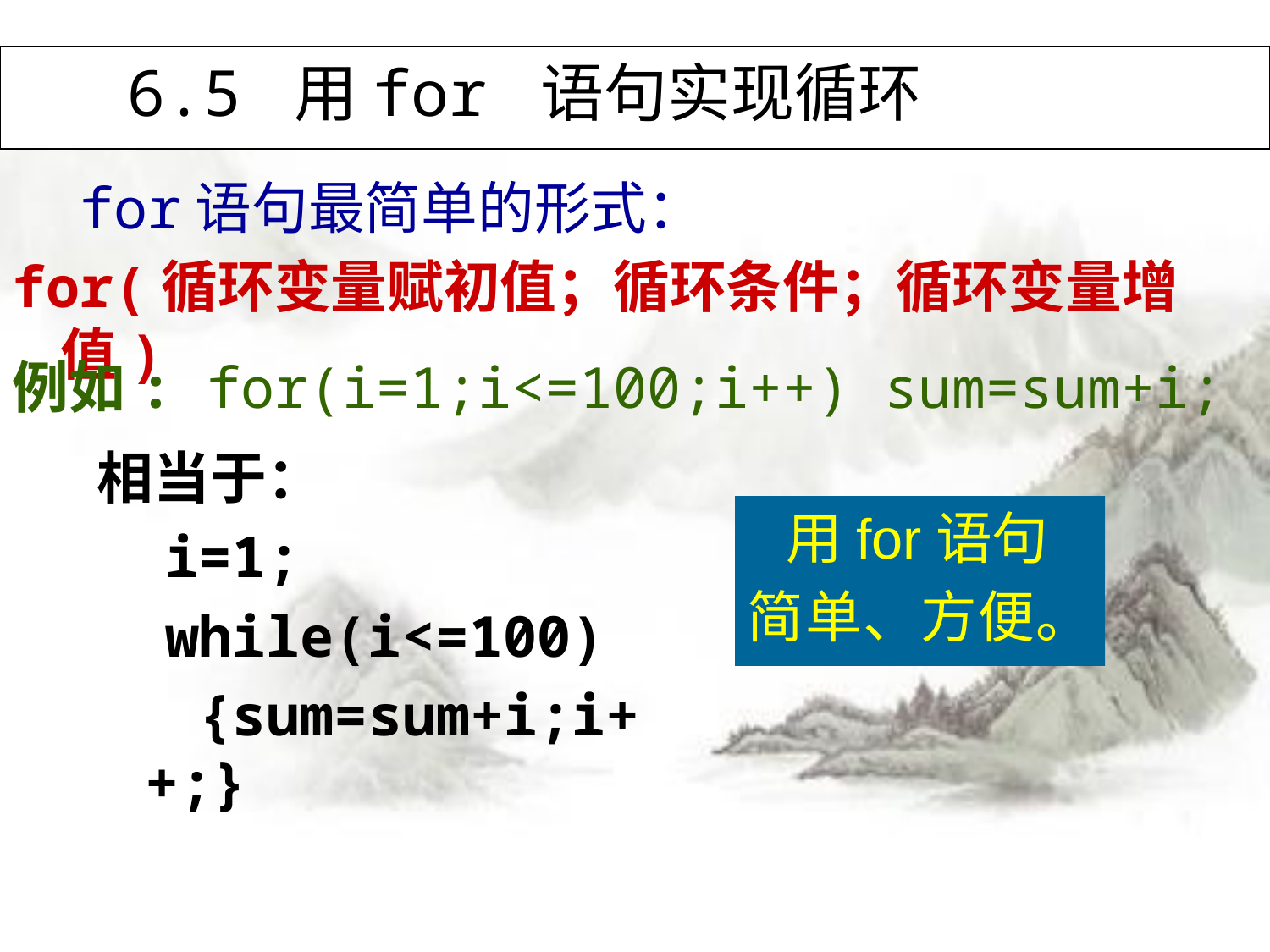

# 6.5 用for 语句实现循环
  for语句最简单的形式：
for(循环变量赋初值；循环条件；循环变量增值)
例如: for(i=1;i<=100;i++) sum=sum+i;
相当于：
  i=1;
  while(i<=100)
   {sum=sum+i;i++;}

  用for语句
简单、方便。